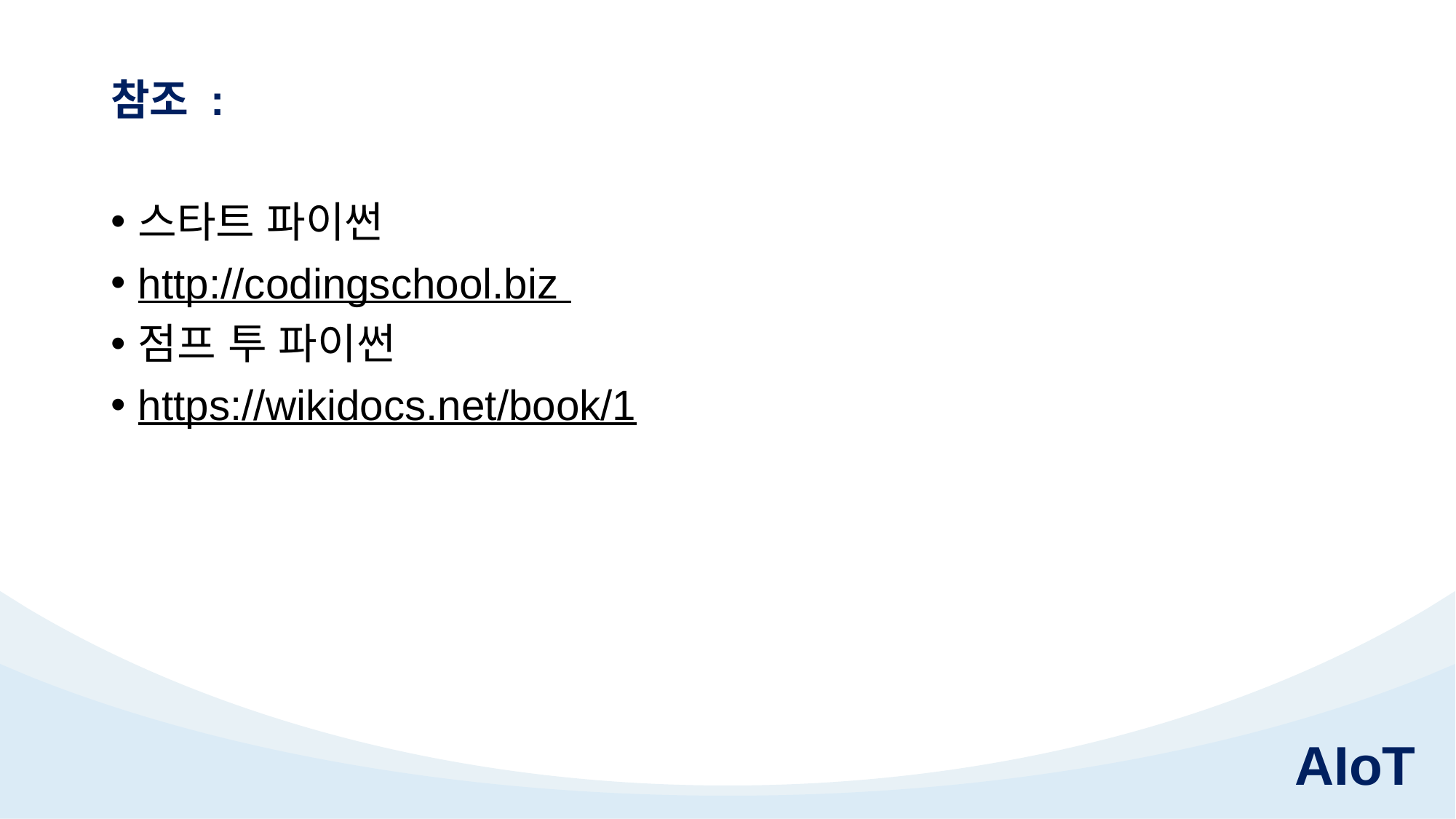

참조 :

스타트 파이썬
http://codingschool.biz
점프 투 파이썬
https://wikidocs.net/book/1